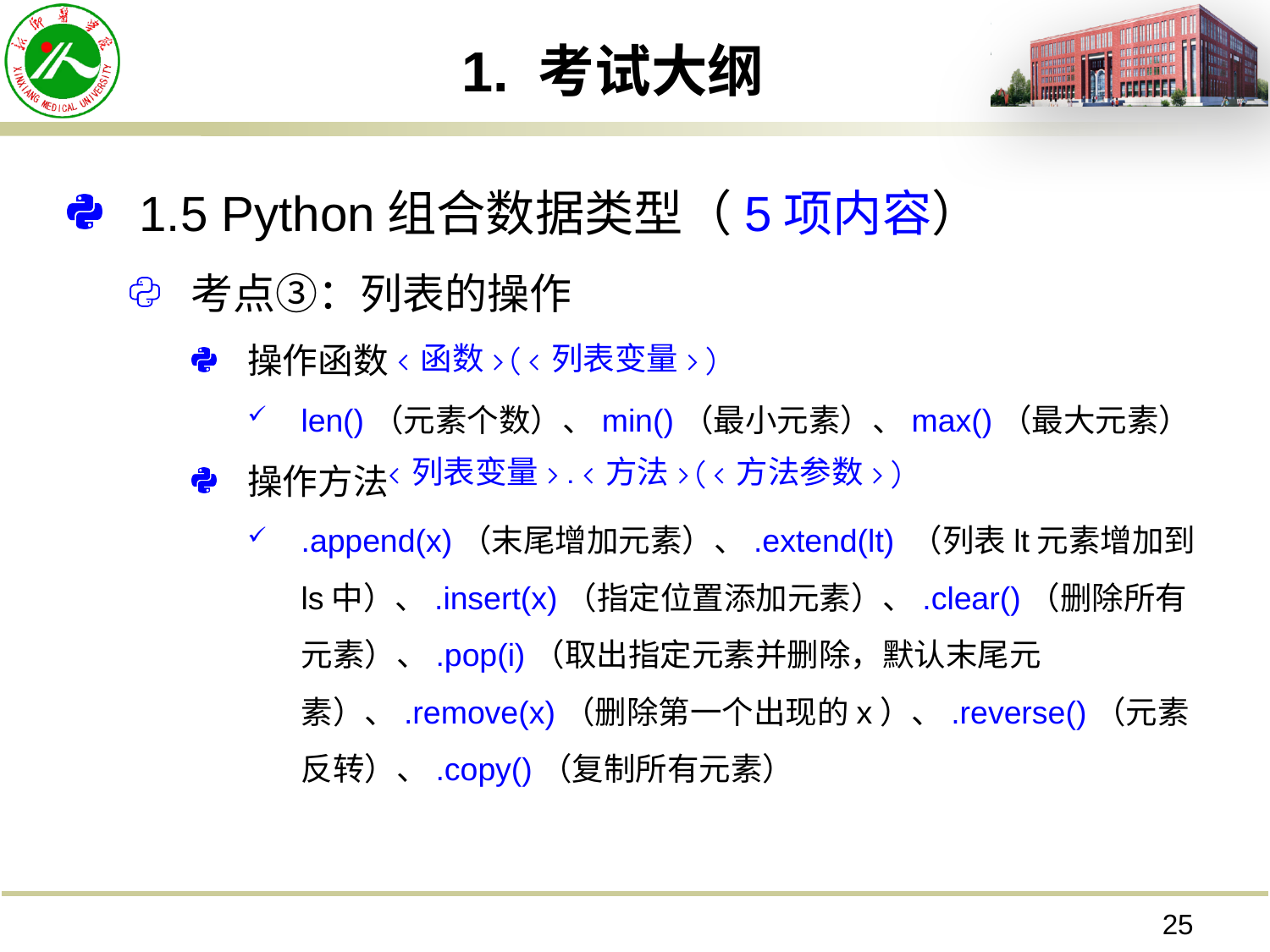

# 1. 考试大纲
1.5 Python组合数据类型（5项内容）
考点③：列表的操作
操作函数
len()（元素个数）、min()（最小元素）、max()（最大元素）
操作方法
.append(x)（末尾增加元素）、.extend(lt) （列表lt元素增加到ls中）、.insert(x)（指定位置添加元素）、.clear()（删除所有元素）、.pop(i)（取出指定元素并删除，默认末尾元素）、.remove(x)（删除第一个出现的x）、.reverse()（元素反转）、.copy()（复制所有元素）
<函数>(<列表变量>)
<列表变量>.<方法>(<方法参数>)
25